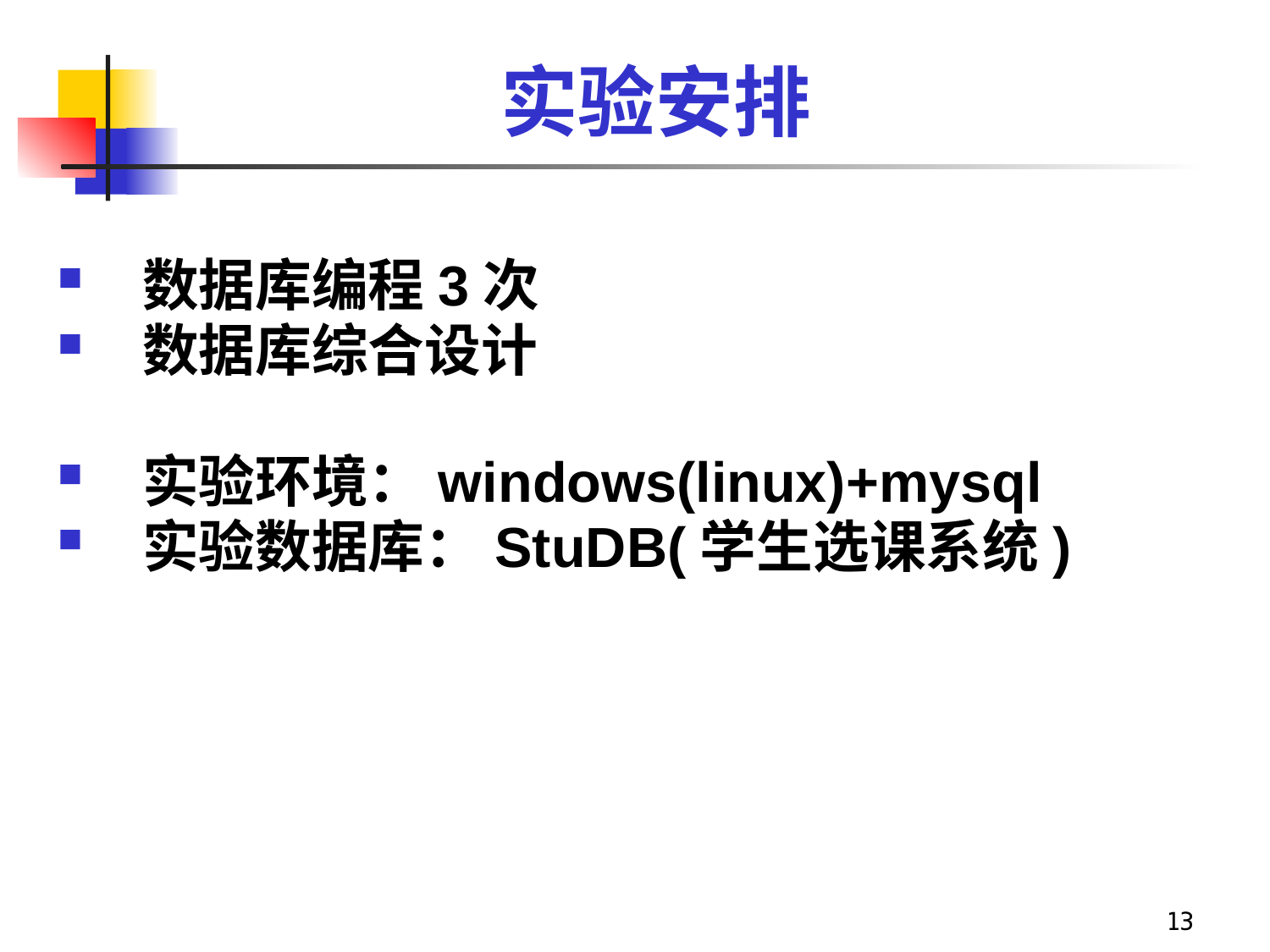

# 实验安排
数据库编程3次
数据库综合设计

实验环境：windows(linux)+mysql
实验数据库：StuDB(学生选课系统)

13